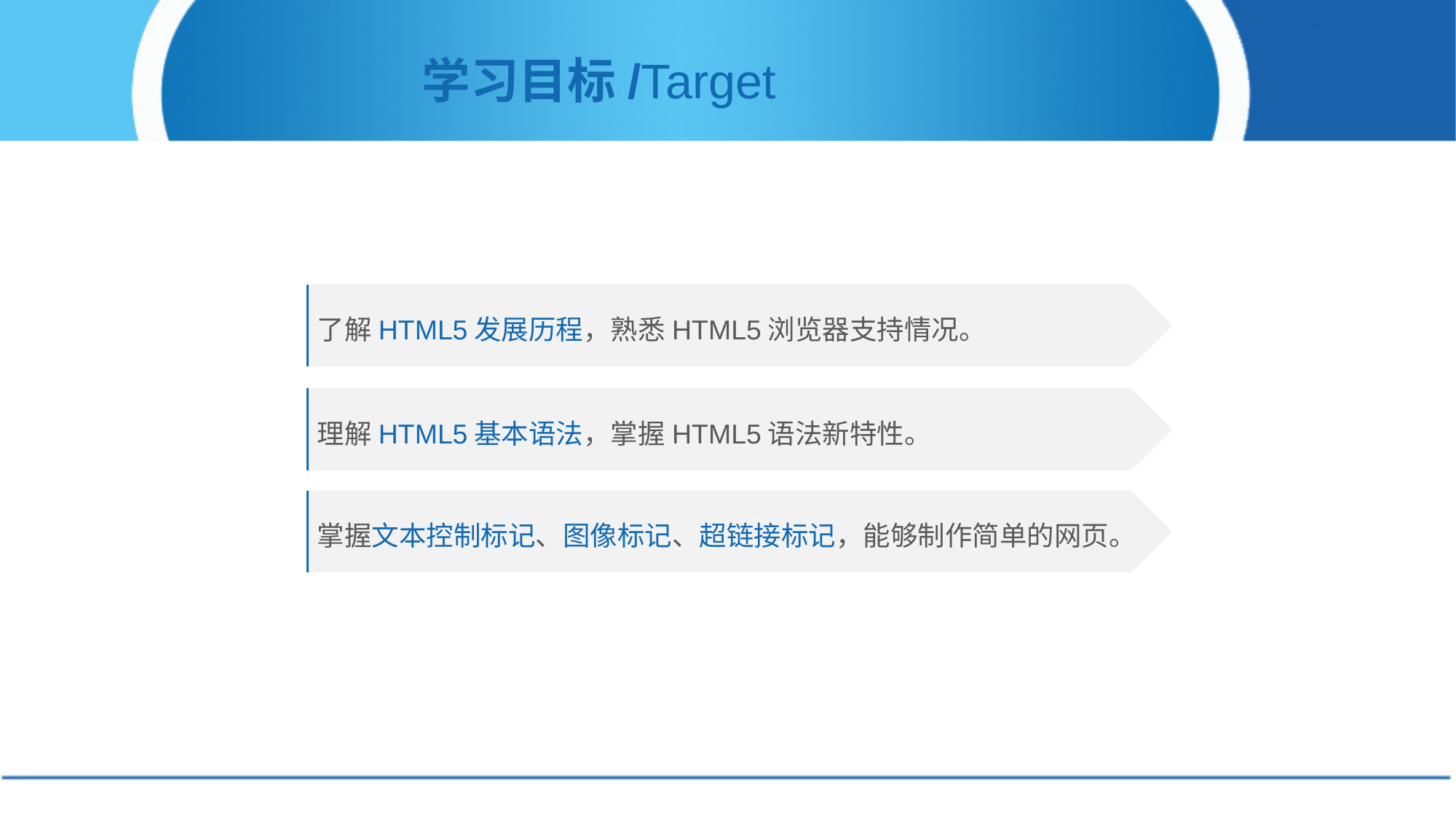

学习目标/Target
了解HTML5发展历程，熟悉HTML5浏览器支持情况。

理解HTML5基本语法，掌握HTML5语法新特性。

掌握文本控制标记、图像标记、超链接标记，能够制作简单的网页。